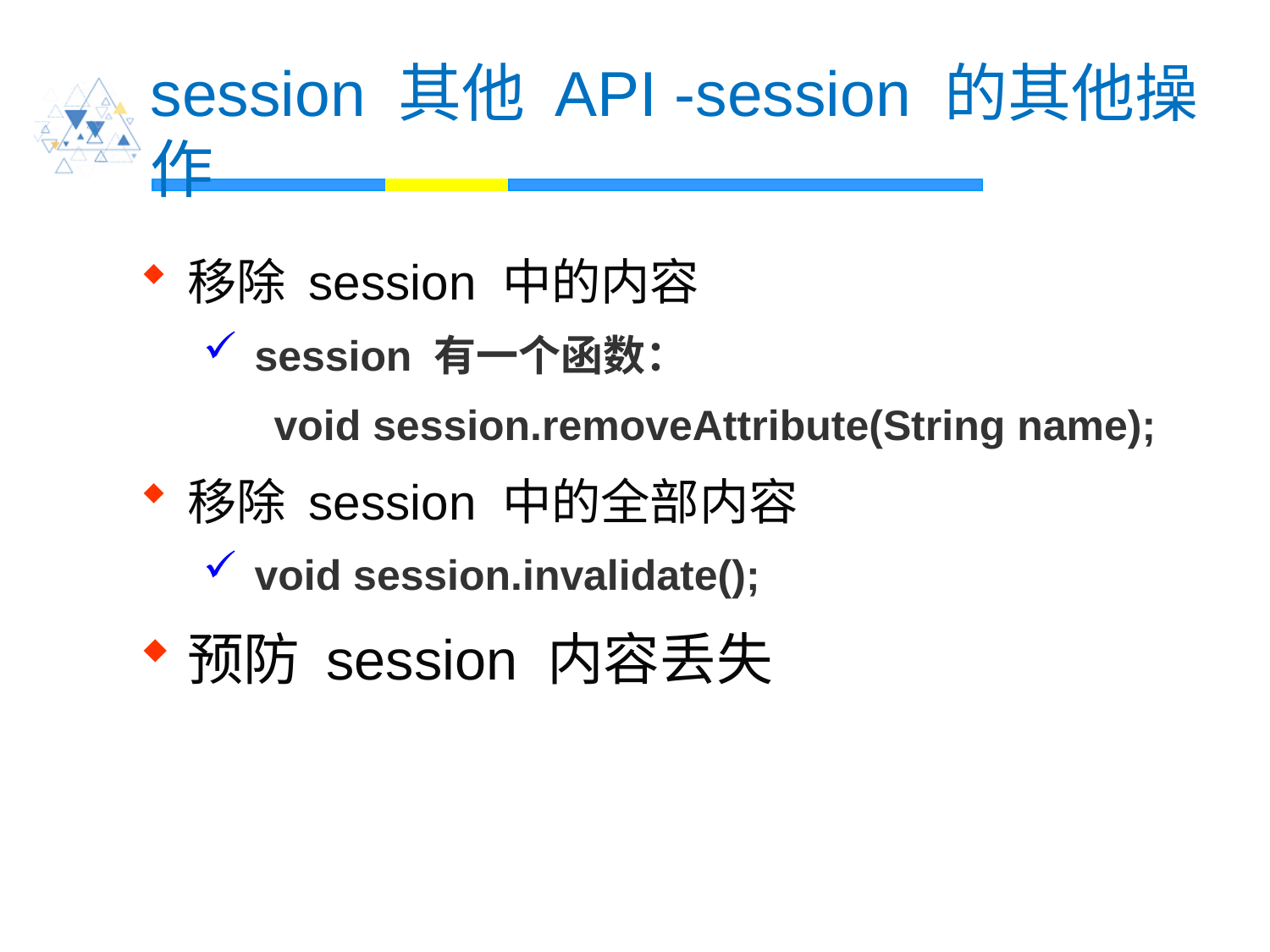

# session 其他 API -session 的其他操作
移除 session 中的内容
 session 有一个函数：
      void session.removeAttribute(String name);
移除 session 中的全部内容
 void session.invalidate();
预防 session 内容丢失